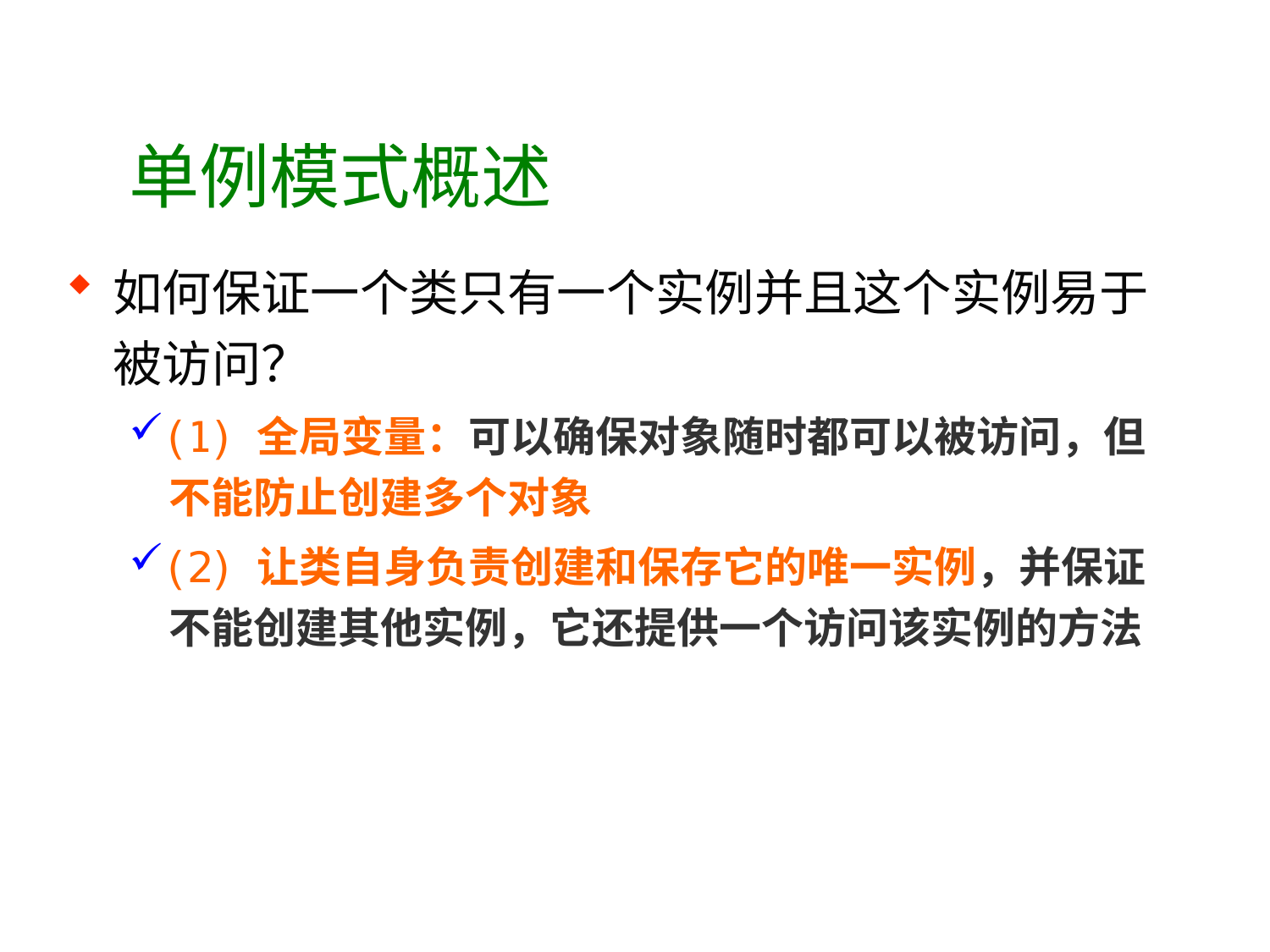

# 单例模式概述
如何保证一个类只有一个实例并且这个实例易于被访问？
(1) 全局变量：可以确保对象随时都可以被访问，但不能防止创建多个对象
(2) 让类自身负责创建和保存它的唯一实例，并保证不能创建其他实例，它还提供一个访问该实例的方法